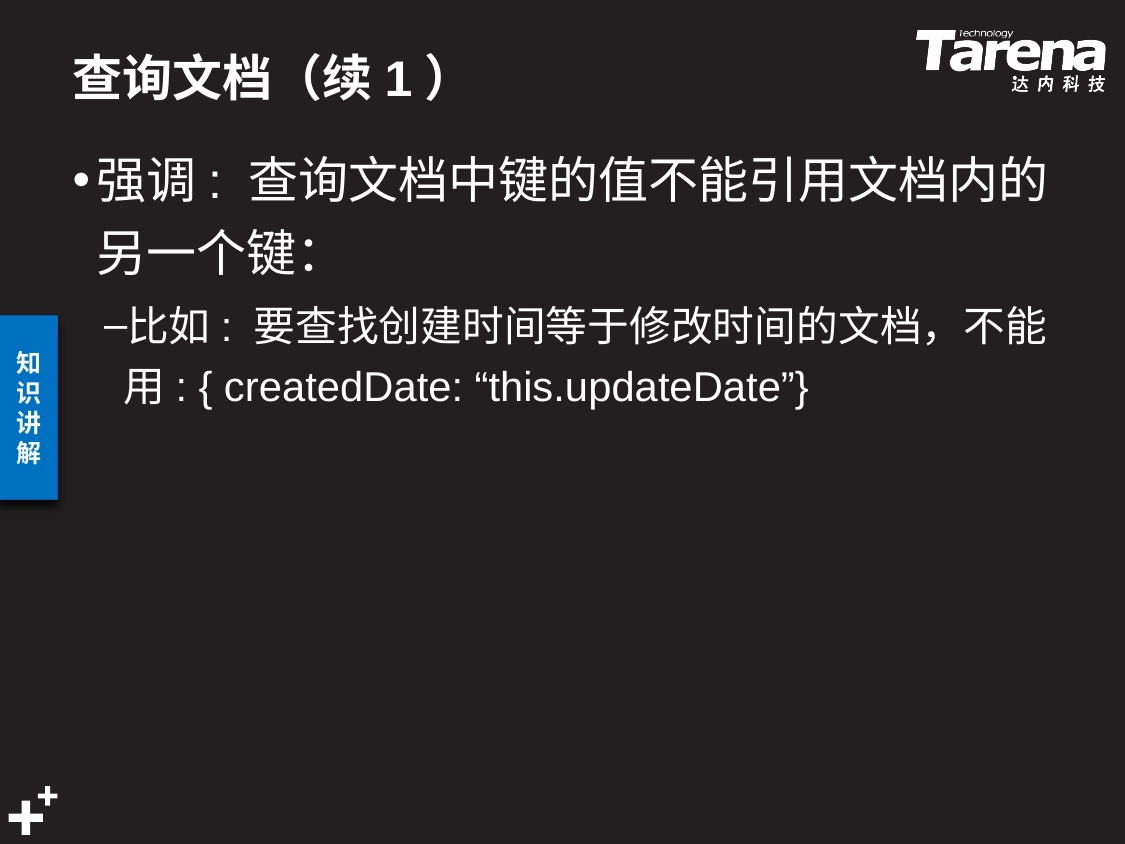

# 查询文档（续1）
强调: 查询文档中键的值不能引用文档内的另一个键：
比如: 要查找创建时间等于修改时间的文档，不能用: { createdDate: “this.updateDate”}